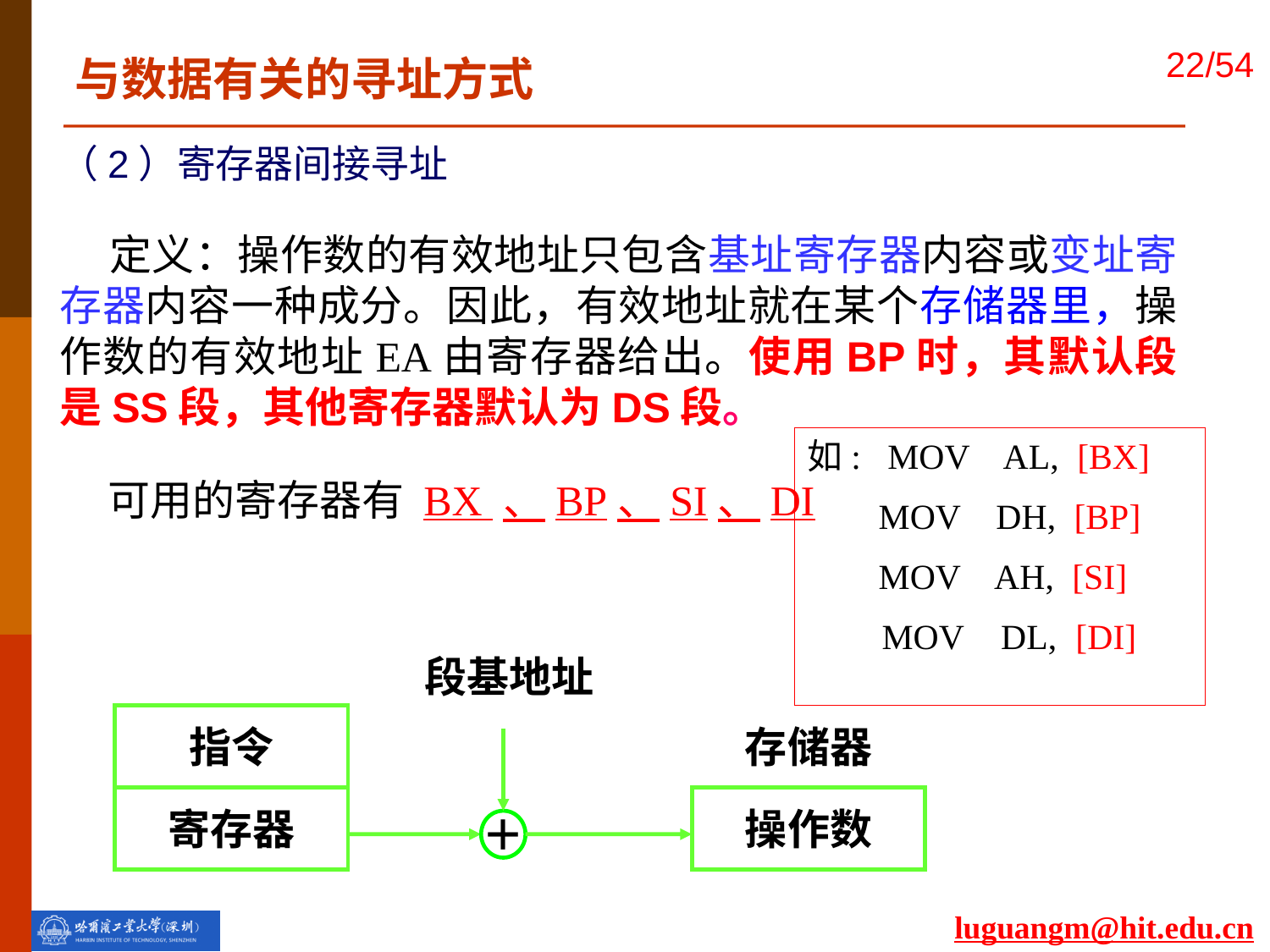

与数据有关的寻址方式
（2）寄存器间接寻址

    定义：操作数的有效地址只包含基址寄存器内容或变址寄存器内容一种成分。因此，有效地址就在某个存储器里，操作数的有效地址EA由寄存器给出。使用BP时，其默认段是SS段，其他寄存器默认为DS段。
    可用的寄存器有 BX 、BP、SI、DI

如:   MOV    AL,  [BX]
        MOV    DH,  [BP]
        MOV    AH,  [SI]
        MOV    DL,  [DI]
段基地址
指令
寄存器
存储器

操作数
＋